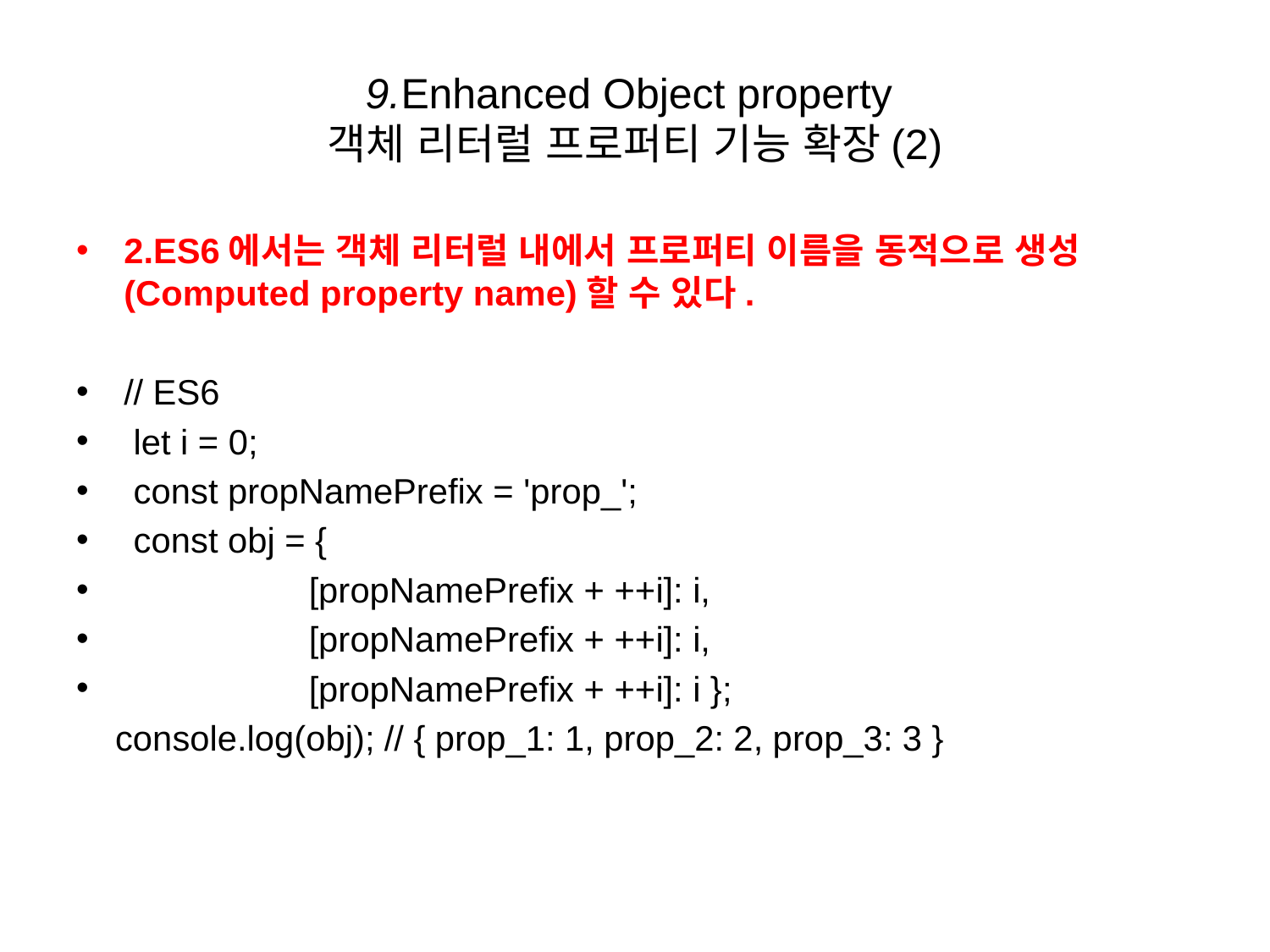

# 9.Enhanced Object property 객체 리터럴 프로퍼티 기능 확장(2)
2.ES6에서는 객체 리터럴 내에서 프로퍼티 이름을 동적으로 생성(Computed property name)할 수 있다.

// ES6
 let i = 0;
 const propNamePrefix = 'prop_';
 const obj = {
                   [propNamePrefix + ++i]: i,
                   [propNamePrefix + ++i]: i,
                   [propNamePrefix + ++i]: i };
    console.log(obj); // { prop_1: 1, prop_2: 2, prop_3: 3 }